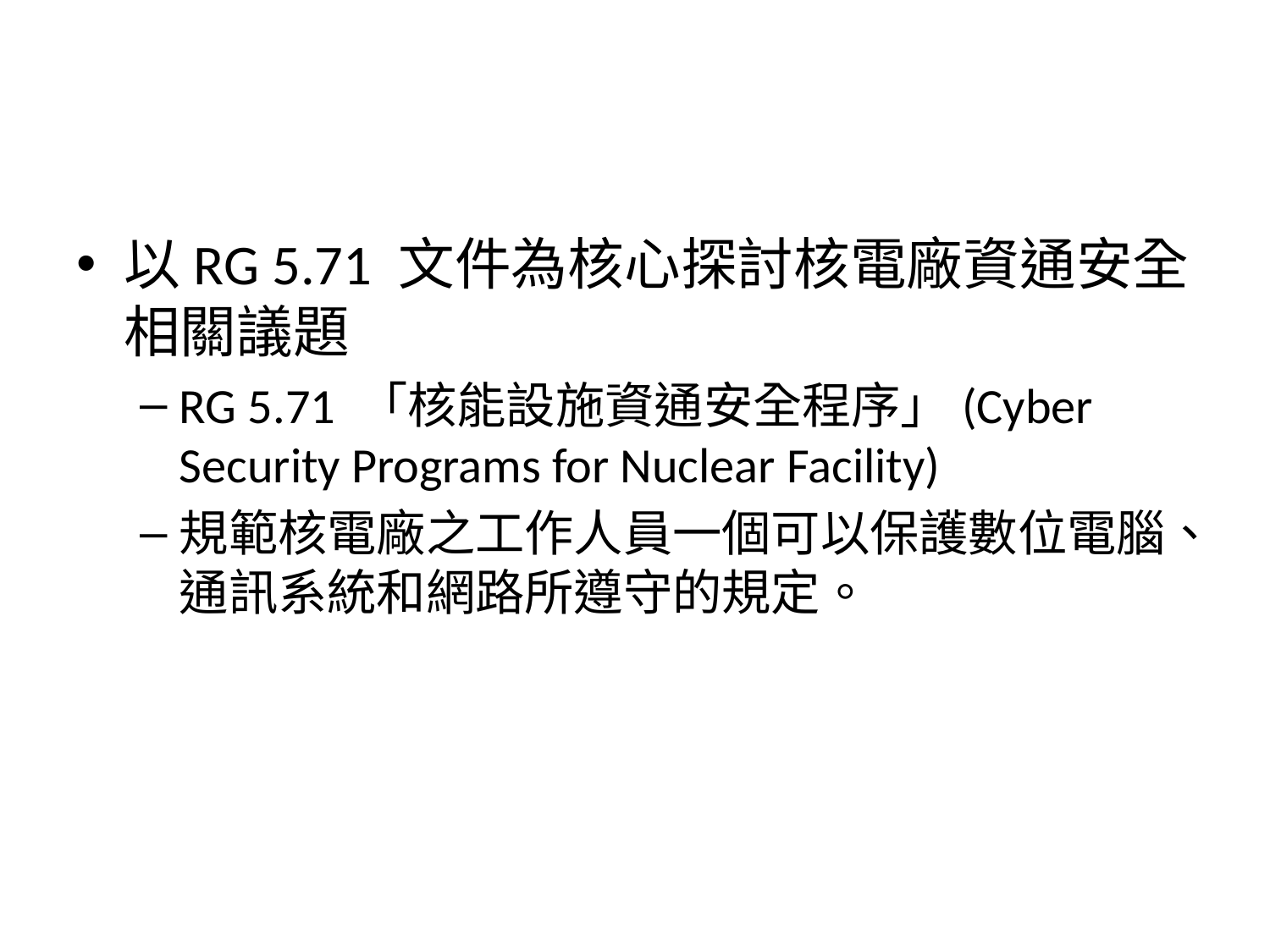

#
以RG 5.71 文件為核心探討核電廠資通安全相關議題
RG 5.71 「核能設施資通安全程序」(Cyber Security Programs for Nuclear Facility)
規範核電廠之工作人員一個可以保護數位電腦、通訊系統和網路所遵守的規定。